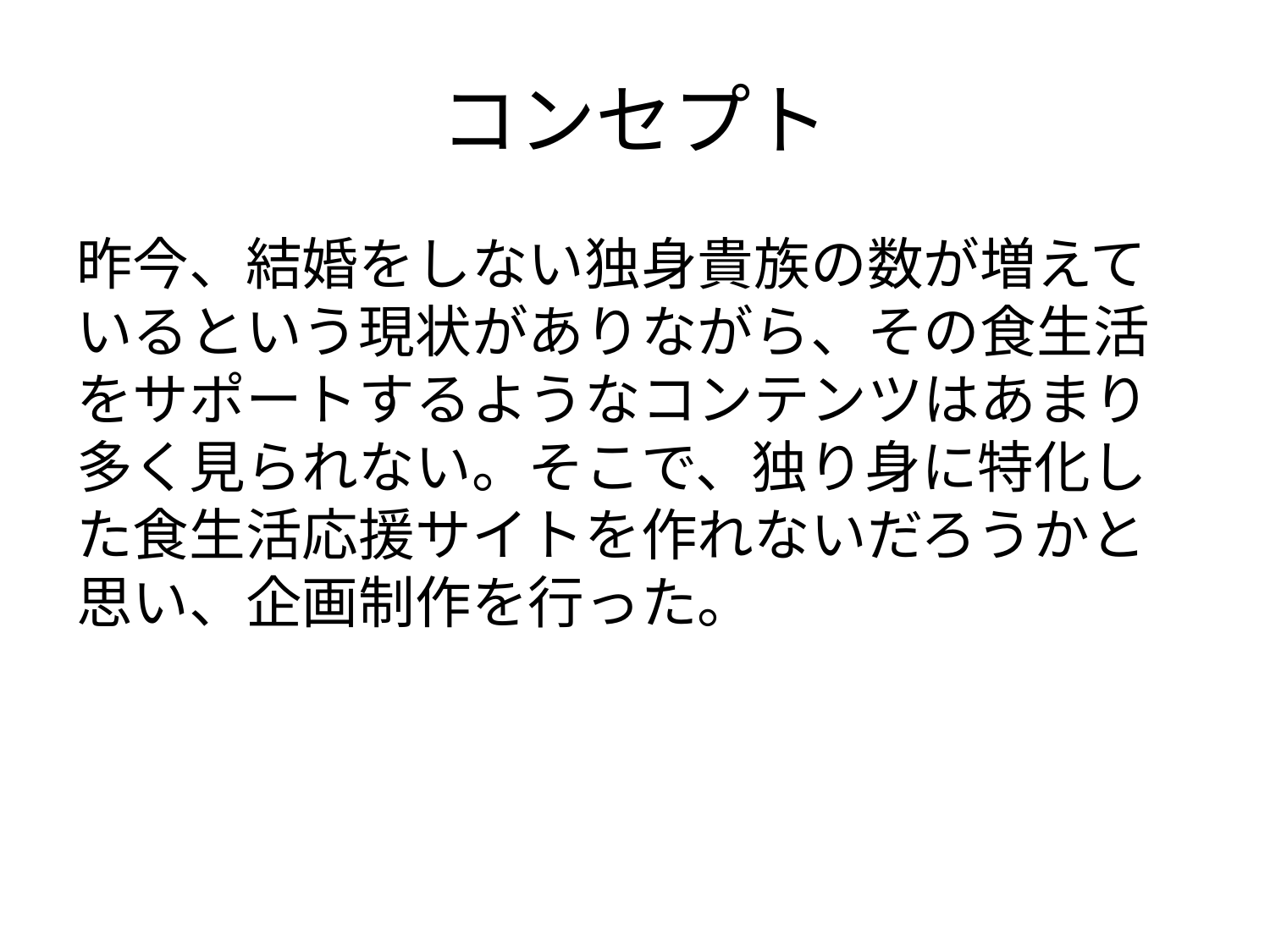

# コンセプト
昨今、結婚をしない独身貴族の数が増えているという現状がありながら、その食生活をサポートするようなコンテンツはあまり多く見られない。そこで、独り身に特化した食生活応援サイトを作れないだろうかと思い、企画制作を行った。